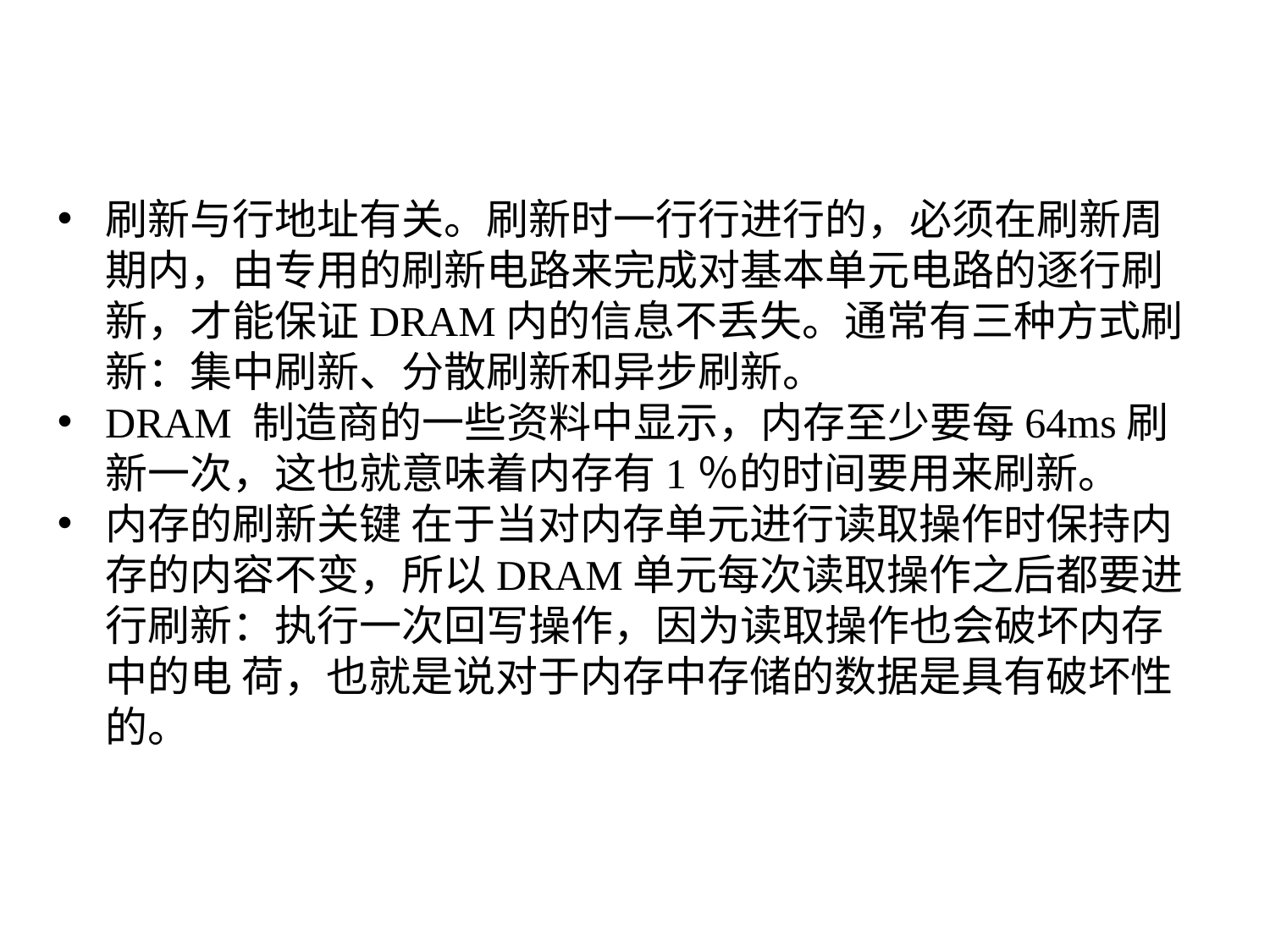

刷新与行地址有关。刷新时一行行进行的，必须在刷新周期内，由专用的刷新电路来完成对基本单元电路的逐行刷新，才能保证DRAM内的信息不丢失。通常有三种方式刷新：集中刷新、分散刷新和异步刷新。
DRAM 制造商的一些资料中显示，内存至少要每64ms刷新一次，这也就意味着内存有1％的时间要用来刷新。
内存的刷新关键 在于当对内存单元进行读取操作时保持内存的内容不变，所以DRAM单元每次读取操作之后都要进行刷新：执行一次回写操作，因为读取操作也会破坏内存中的电 荷，也就是说对于内存中存储的数据是具有破坏性的。